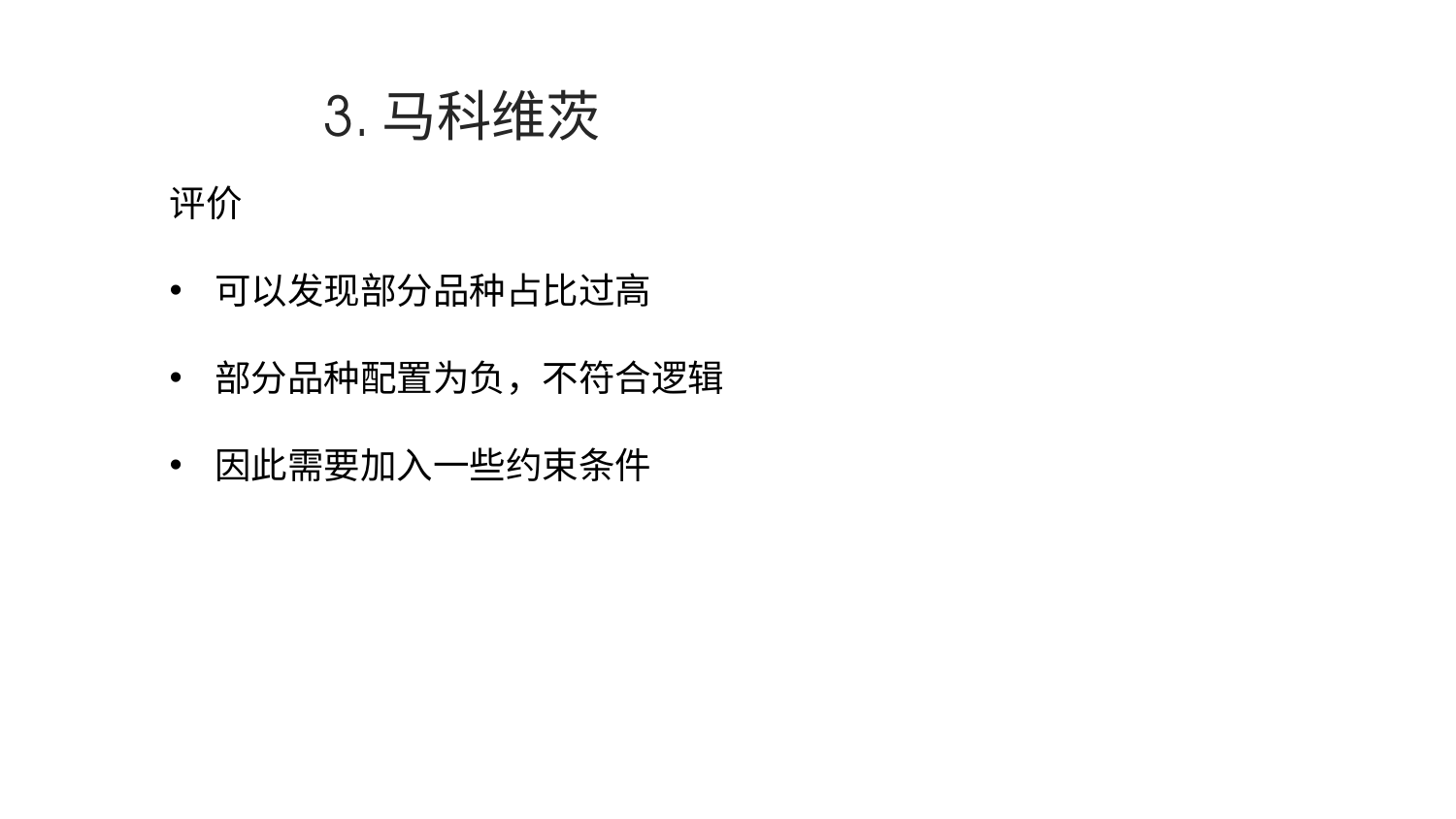

# 3.马科维茨
评价

可以发现部分品种占比过高

部分品种配置为负，不符合逻辑

因此需要加入一些约束条件